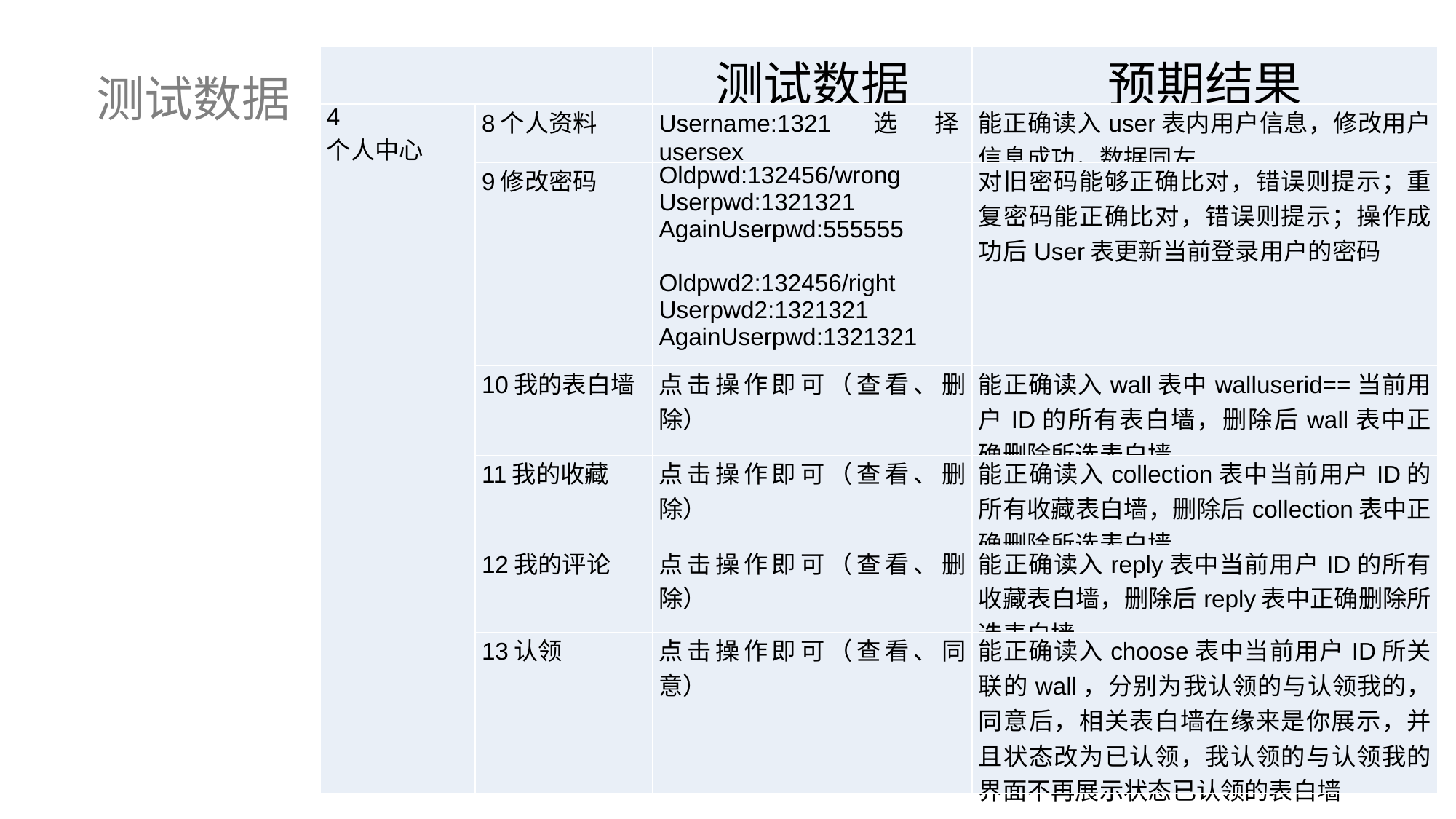

|  |  | 测试数据 | 预期结果 |
| --- | --- | --- | --- |
| 4 个人中心 | 8个人资料 | Username:1321选择usersex | 能正确读入user表内用户信息，修改用户信息成功，数据同左 |
|  | 9修改密码 | Oldpwd:132456/wrong Userpwd:1321321 AgainUserpwd:555555   Oldpwd2:132456/right Userpwd2:1321321 AgainUserpwd:1321321 | 对旧密码能够正确比对，错误则提示；重复密码能正确比对，错误则提示；操作成功后User表更新当前登录用户的密码 |
|  | 10我的表白墙 | 点击操作即可（查看、删除） | 能正确读入wall表中walluserid==当前用户ID的所有表白墙，删除后wall表中正确删除所选表白墙 |
|  | 11我的收藏 | 点击操作即可（查看、删除） | 能正确读入collection表中当前用户ID的所有收藏表白墙，删除后collection表中正确删除所选表白墙 |
|  | 12我的评论 | 点击操作即可（查看、删除） | 能正确读入reply表中当前用户ID的所有收藏表白墙，删除后reply表中正确删除所选表白墙 |
|  | 13认领 | 点击操作即可（查看、同意） | 能正确读入choose表中当前用户ID所关联的wall，分别为我认领的与认领我的，同意后，相关表白墙在缘来是你展示，并且状态改为已认领，我认领的与认领我的界面不再展示状态已认领的表白墙 |
测试数据